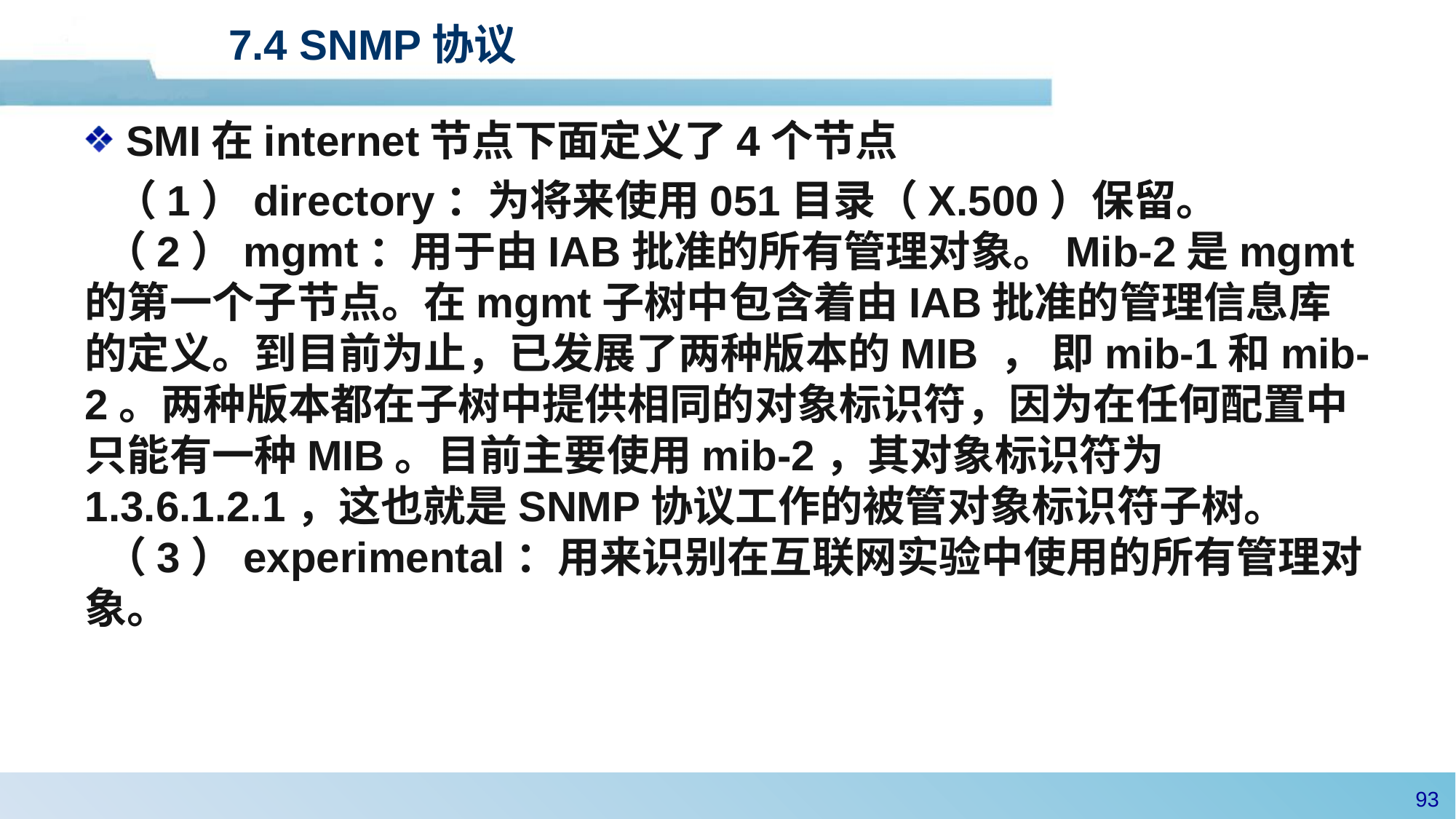

# 7.4 SNMP协议
SMI在internet节点下面定义了4个节点
  （1）directory：为将来使用051目录（X.500）保留。
  （2）mgmt：用于由IAB批准的所有管理对象。Mib-2是mgmt的第一个子节点。在mgmt子树中包含着由IAB批准的管理信息库的定义。到目前为止，已发展了两种版本的MIB ， 即mib-1和mib-2。两种版本都在子树中提供相同的对象标识符，因为在任何配置中只能有一种MIB。目前主要使用mib-2，其对象标识符为1.3.6.1.2.1，这也就是SNMP协议工作的被管对象标识符子树。
  （3）experimental：用来识别在互联网实验中使用的所有管理对象。
93